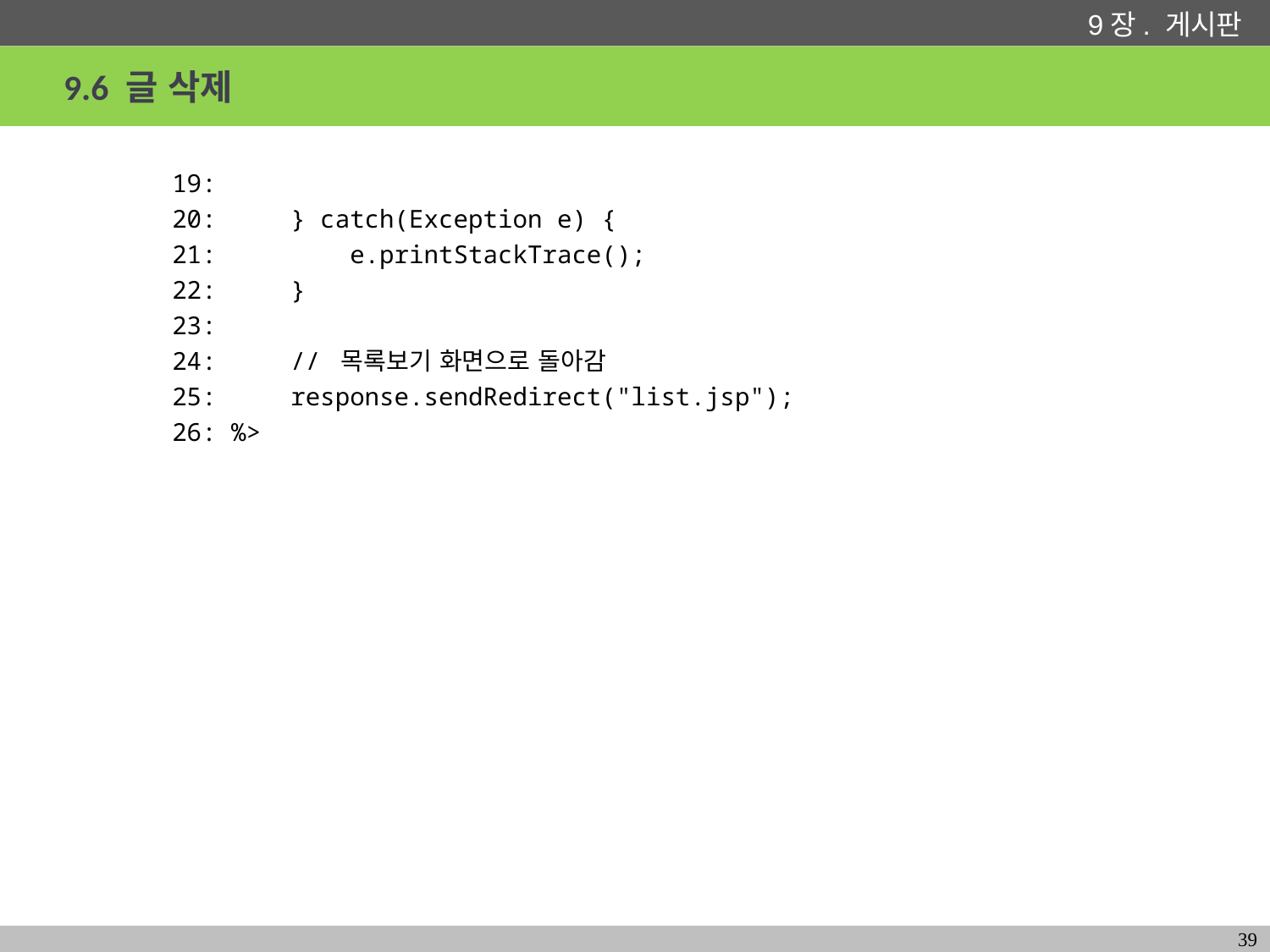

# 9.6 글 삭제
 19:
 20:     } catch(Exception e) {
 21:         e.printStackTrace();
 22:     }
 23:
 24:     // 목록보기 화면으로 돌아감
 25:     response.sendRedirect("list.jsp");
 26: %>
39